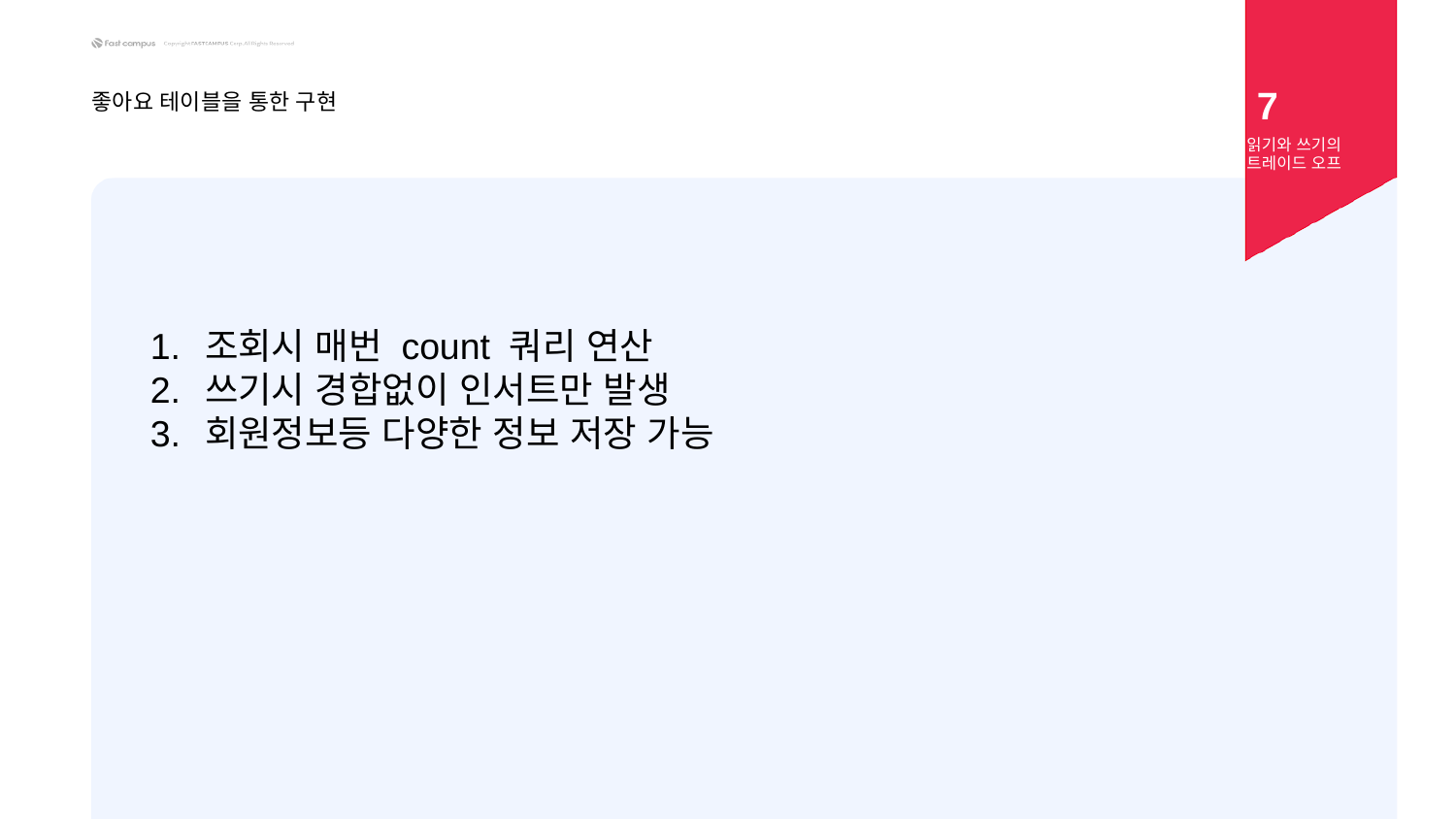

7
좋아요 테이블을 통한 구현
읽기와 쓰기의 트레이드 오프
조회시 매번 count 쿼리 연산
쓰기시 경합없이 인서트만 발생
회원정보등 다양한 정보 저장 가능